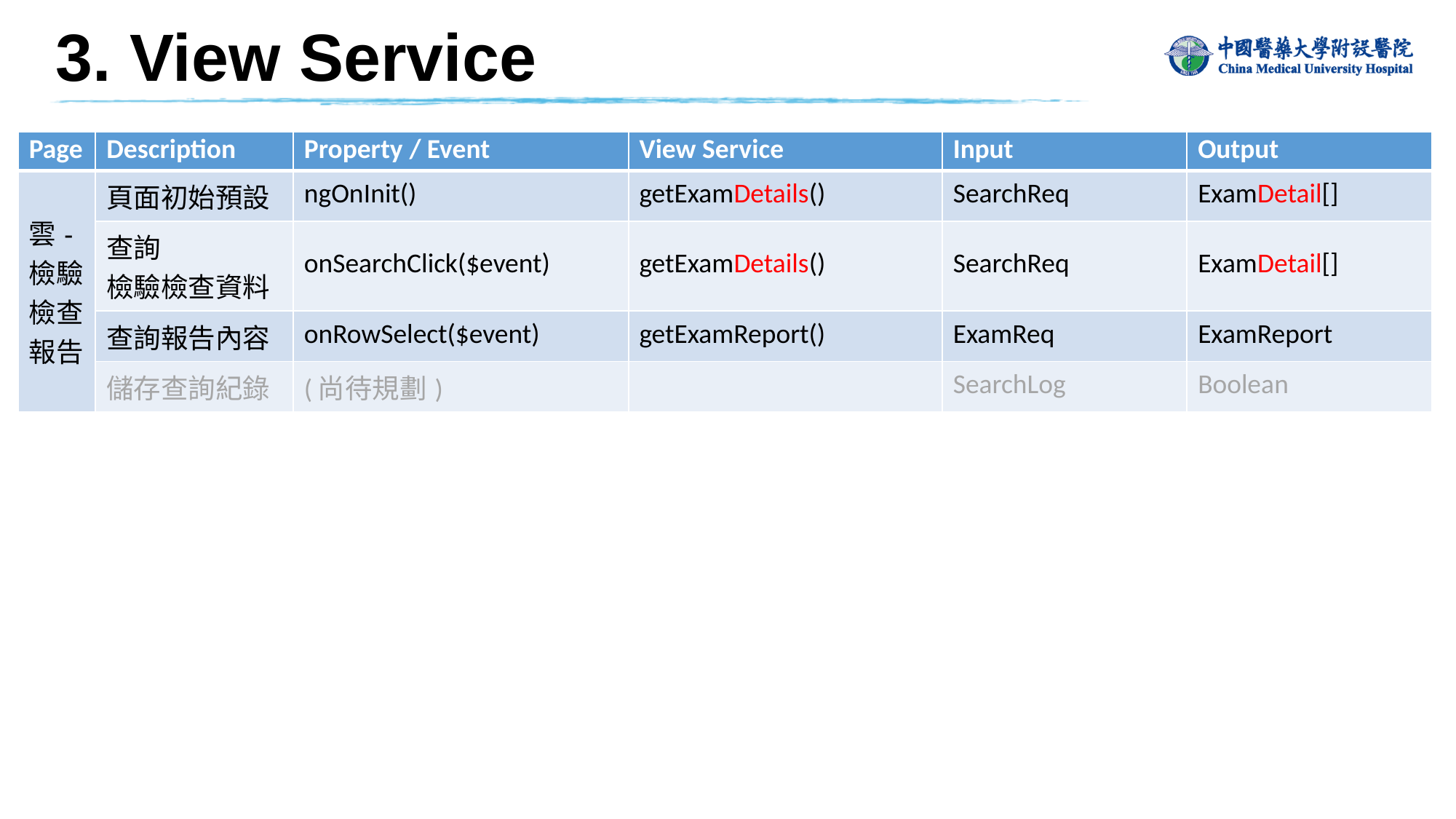

3. View Service
| Page | Description | Property / Event | View Service | Input | Output |
| --- | --- | --- | --- | --- | --- |
| 雲-檢驗檢查報告 | 頁面初始預設 | ngOnInit() | getExamDetails() | SearchReq | ExamDetail[] |
|  | 查詢 檢驗檢查資料 | onSearchClick($event) | getExamDetails() | SearchReq | ExamDetail[] |
|  | 查詢報告內容 | onRowSelect($event) | getExamReport() | ExamReq | ExamReport |
|  | 儲存查詢紀錄 | (尚待規劃) |  | SearchLog | Boolean |